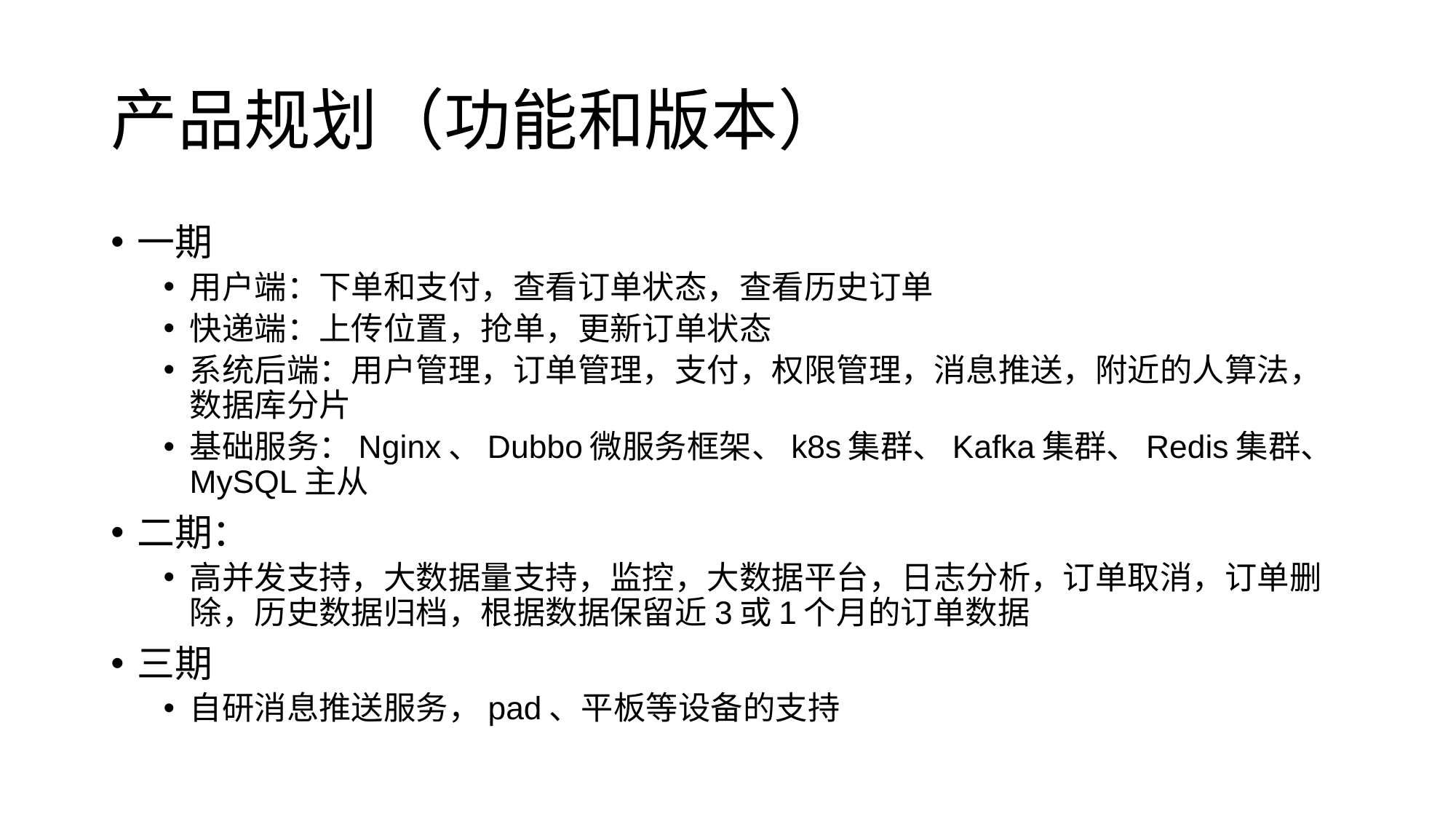

# 产品规划（功能和版本）
一期
用户端：下单和支付，查看订单状态，查看历史订单
快递端：上传位置，抢单，更新订单状态
系统后端：用户管理，订单管理，支付，权限管理，消息推送，附近的人算法，数据库分片
基础服务：Nginx、Dubbo微服务框架、k8s集群、Kafka集群、Redis集群、MySQL主从
二期：
高并发支持，大数据量支持，监控，大数据平台，日志分析，订单取消，订单删除，历史数据归档，根据数据保留近3或1个月的订单数据
三期
自研消息推送服务，pad、平板等设备的支持